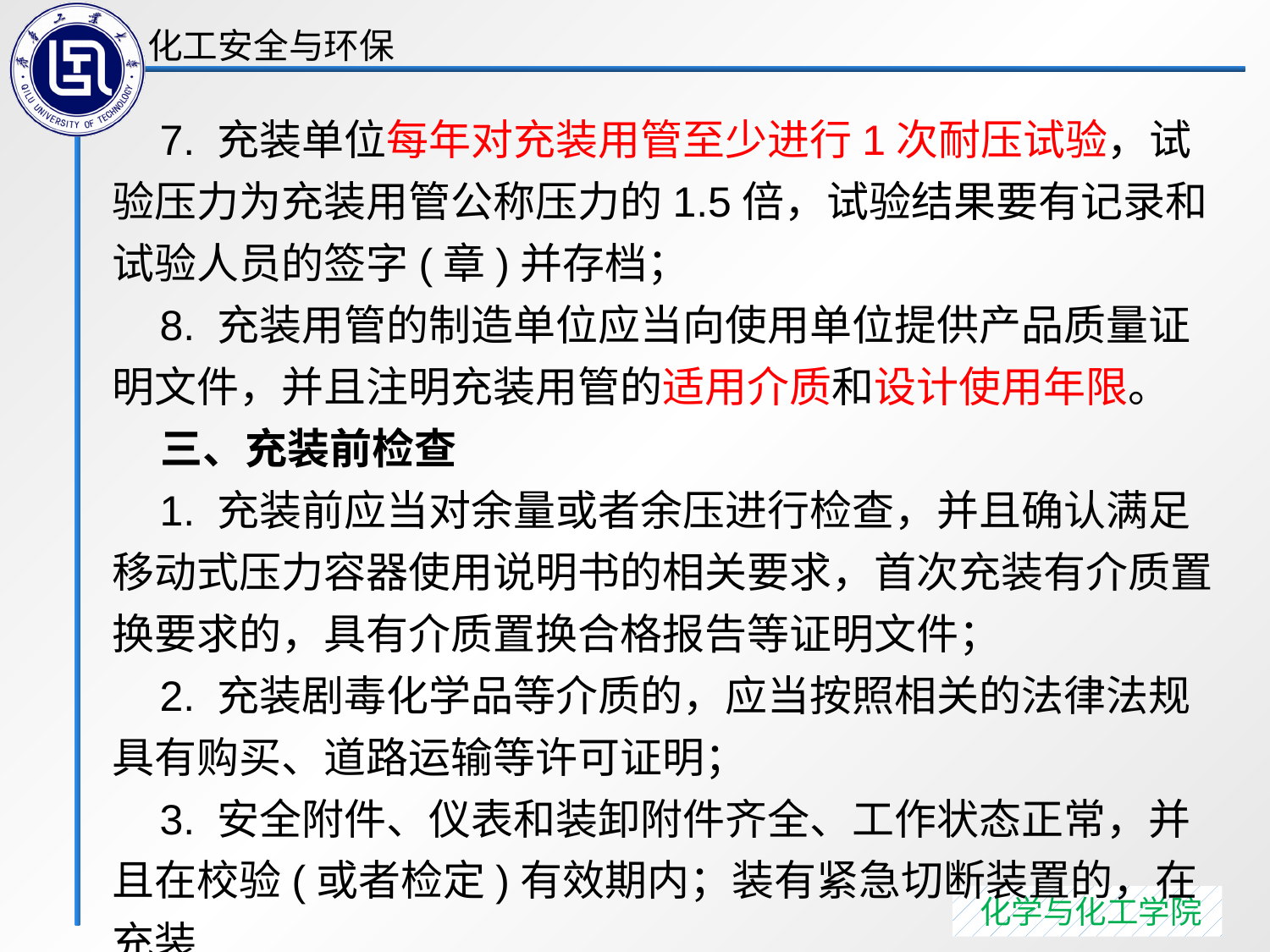

7. 充装单位每年对充装用管至少进行1次耐压试验，试验压力为充装用管公称压力的1.5倍，试验结果要有记录和试验人员的签字(章)并存档；
    8. 充装用管的制造单位应当向使用单位提供产品质量证明文件，并且注明充装用管的适用介质和设计使用年限。
    三、充装前检查
    1. 充装前应当对余量或者余压进行检查，并且确认满足移动式压力容器使用说明书的相关要求，首次充装有介质置换要求的，具有介质置换合格报告等证明文件；
    2. 充装剧毒化学品等介质的，应当按照相关的法律法规具有购买、道路运输等许可证明；
    3. 安全附件、仪表和装卸附件齐全、工作状态正常，并且在校验(或者检定)有效期内；装有紧急切断装置的，在充装